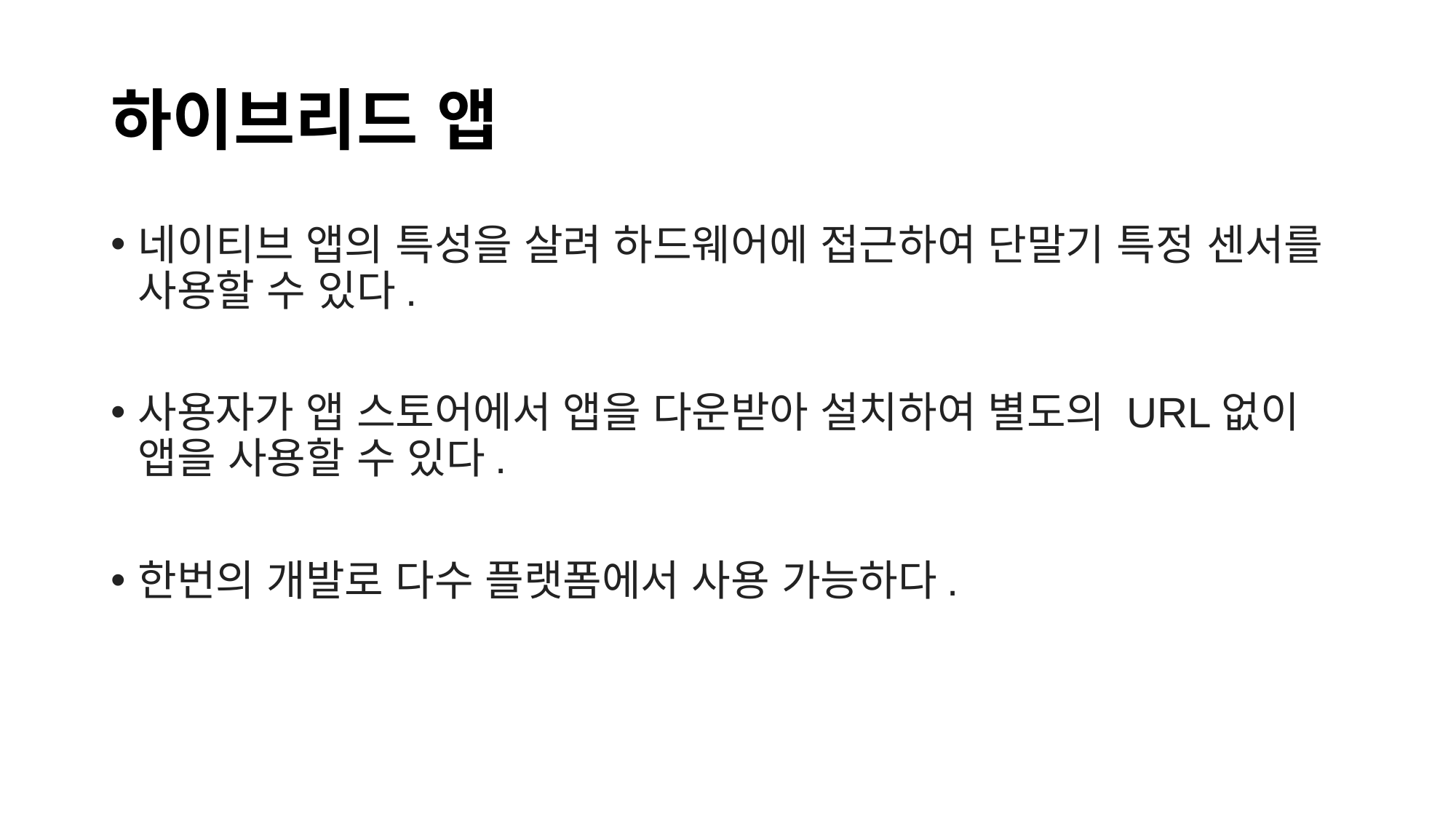

# 하이브리드 앱
네이티브 앱의 특성을 살려 하드웨어에 접근하여 단말기 특정 센서를 사용할 수 있다.

사용자가 앱 스토어에서 앱을 다운받아 설치하여 별도의 URL없이 앱을 사용할 수 있다.

한번의 개발로 다수 플랫폼에서 사용 가능하다.